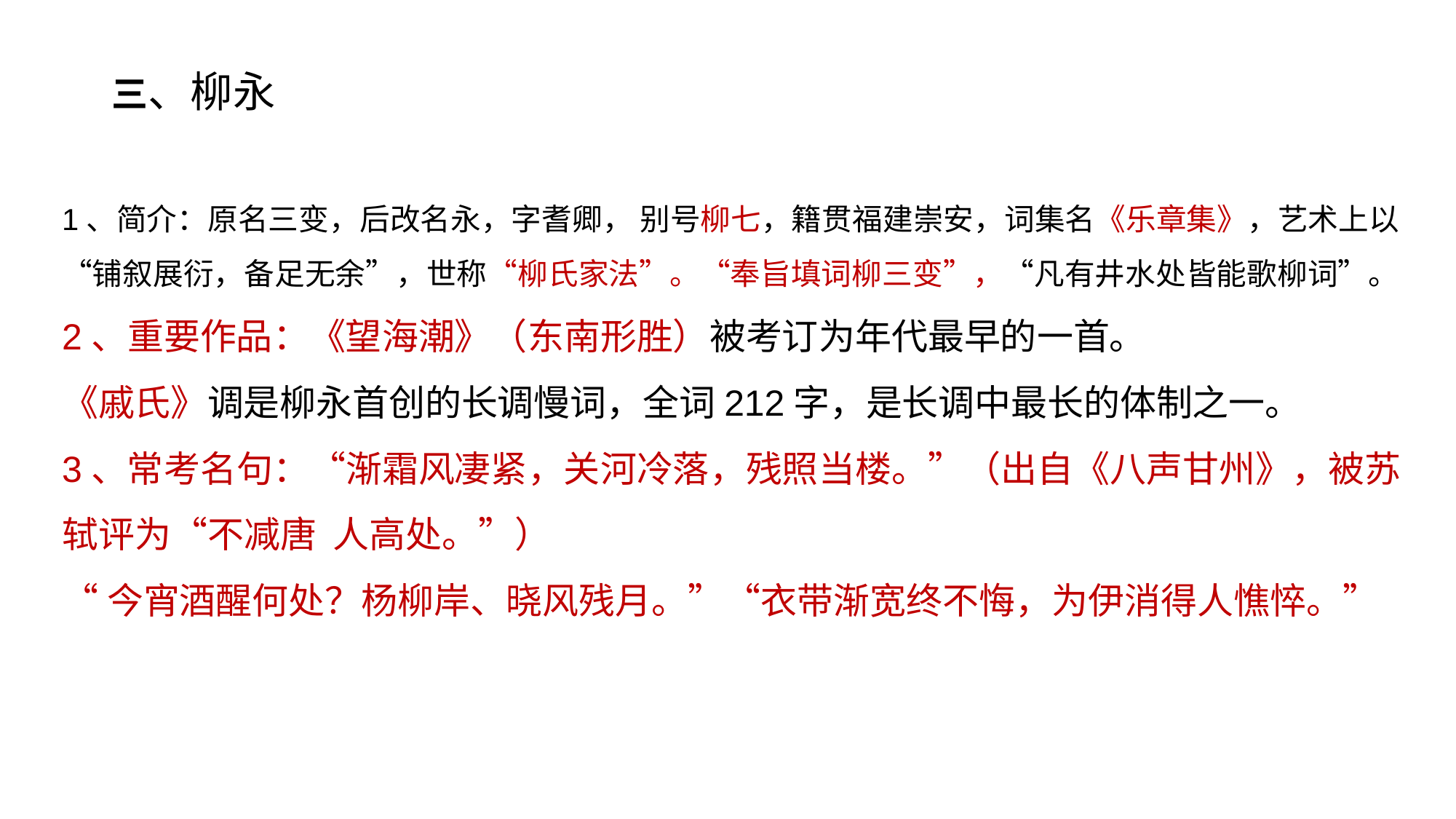

三、柳永

1、简介：原名三变，后改名永，字耆卿， 别号柳七，籍贯福建崇安，词集名《乐章集》，艺术上以“铺叙展衍，备足无余”，世称“柳氏家法”。“奉旨填词柳三变”，“凡有井水处皆能歌柳词”。
2、重要作品：《望海潮》（东南形胜）被考订为年代最早的一首。
《戚氏》调是柳永首创的长调慢词，全词212字，是长调中最长的体制之一。
3、常考名句：“渐霜风凄紧，关河冷落，残照当楼。”（出自《八声甘州》，被苏轼评为“不减唐  人高处。”）
“今宵酒醒何处？杨柳岸、晓风残月。”“衣带渐宽终不悔，为伊消得人憔悴。”